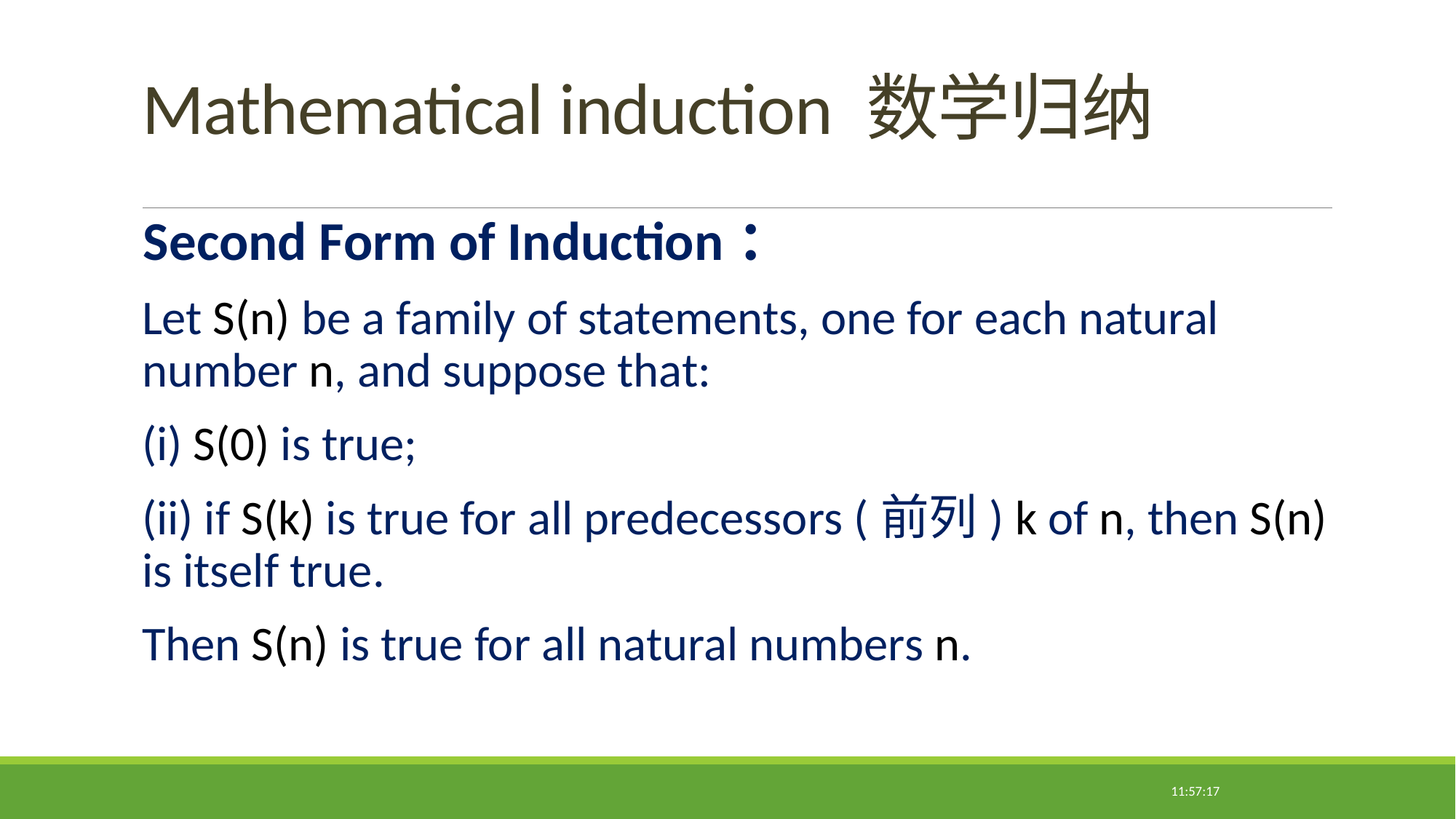

# Mathematical induction 数学归纳
Second Form of Induction：
Let S(n) be a family of statements, one for each natural number n, and suppose that:
(i) S(0) is true;
(ii) if S(k) is true for all predecessors (前列) k of n, then S(n) is itself true.
Then S(n) is true for all natural numbers n.
11:57:17